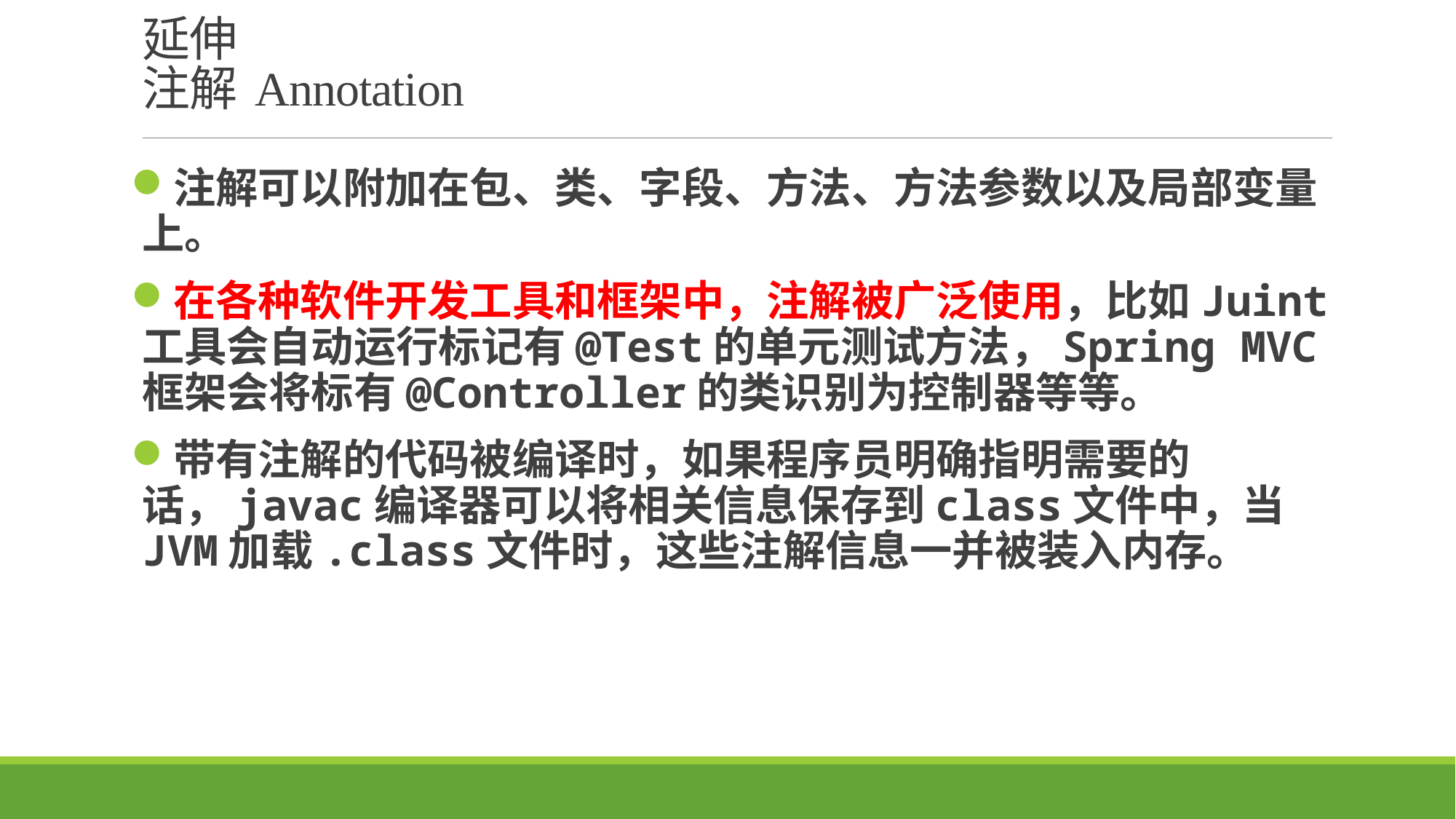

# 延伸 注解 Annotation
注解可以附加在包、类、字段、方法、方法参数以及局部变量上。
在各种软件开发工具和框架中，注解被广泛使用，比如Juint工具会自动运行标记有@Test的单元测试方法，Spring MVC框架会将标有@Controller的类识别为控制器等等。
带有注解的代码被编译时，如果程序员明确指明需要的话，javac编译器可以将相关信息保存到class文件中，当JVM加载.class文件时，这些注解信息一并被装入内存。